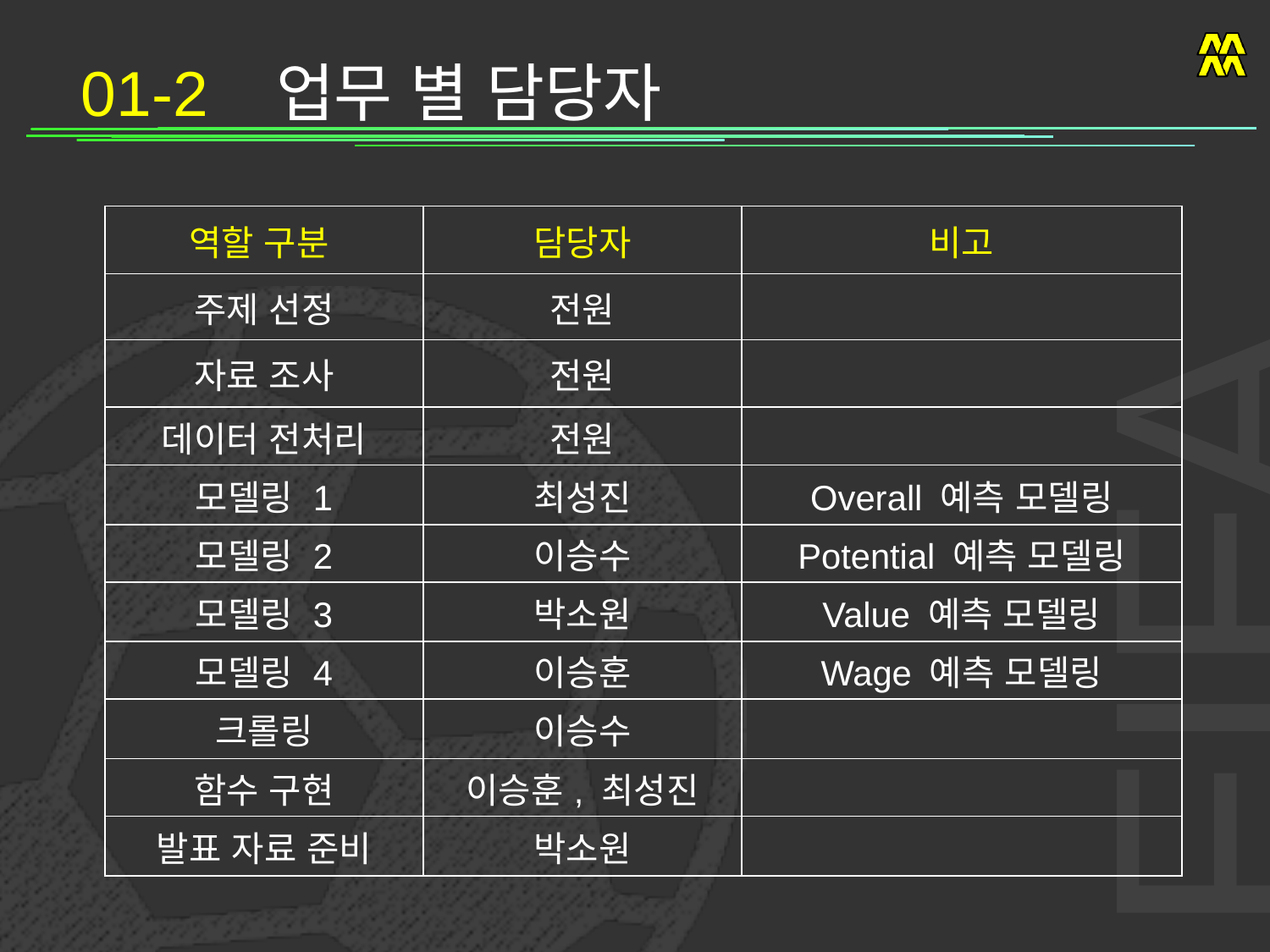

01-2   업무 별 담당자
| 역할 구분 | 담당자 | 비고 |
| --- | --- | --- |
| 주제 선정 | 전원 |  |
| 자료 조사 | 전원 |  |
| 데이터 전처리 | 전원 |  |
| 모델링 1 | 최성진 | Overall 예측 모델링 |
| 모델링 2 | 이승수 | Potential 예측 모델링 |
| 모델링 3 | 박소원 | Value 예측 모델링 |
| 모델링 4 | 이승훈 | Wage 예측 모델링 |
| 크롤링 | 이승수 |  |
| 함수 구현 | 이승훈, 최성진 |  |
| 발표 자료 준비 | 박소원 |  |